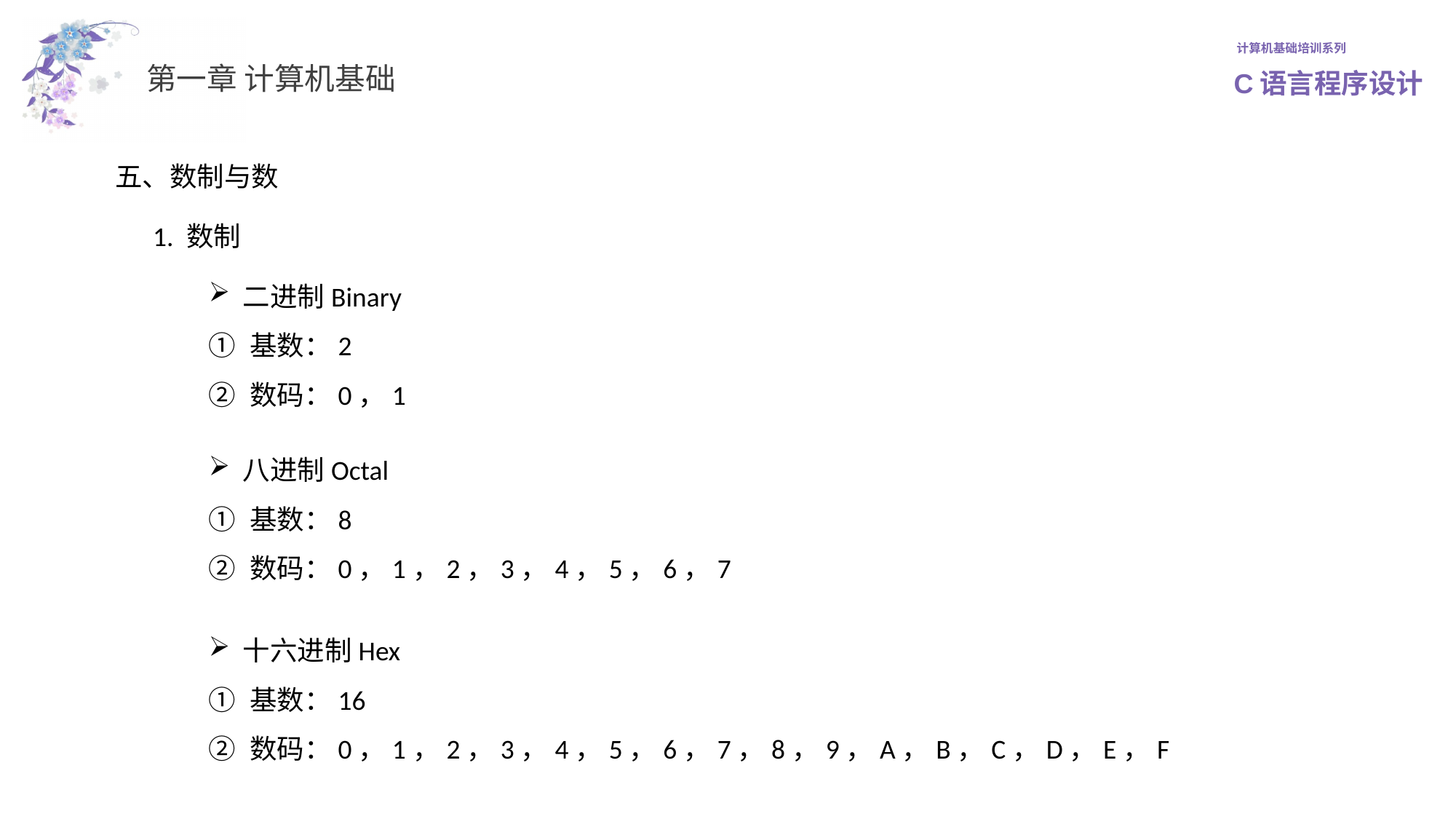

# 第一章 计算机基础
五、数制与数
1. 数制
二进制Binary
基数：2
数码：0，1
八进制Octal
基数：8
数码：0，1，2，3，4，5，6，7
十六进制Hex
基数：16
数码：0，1，2，3，4，5，6，7，8，9，A，B，C，D，E，F